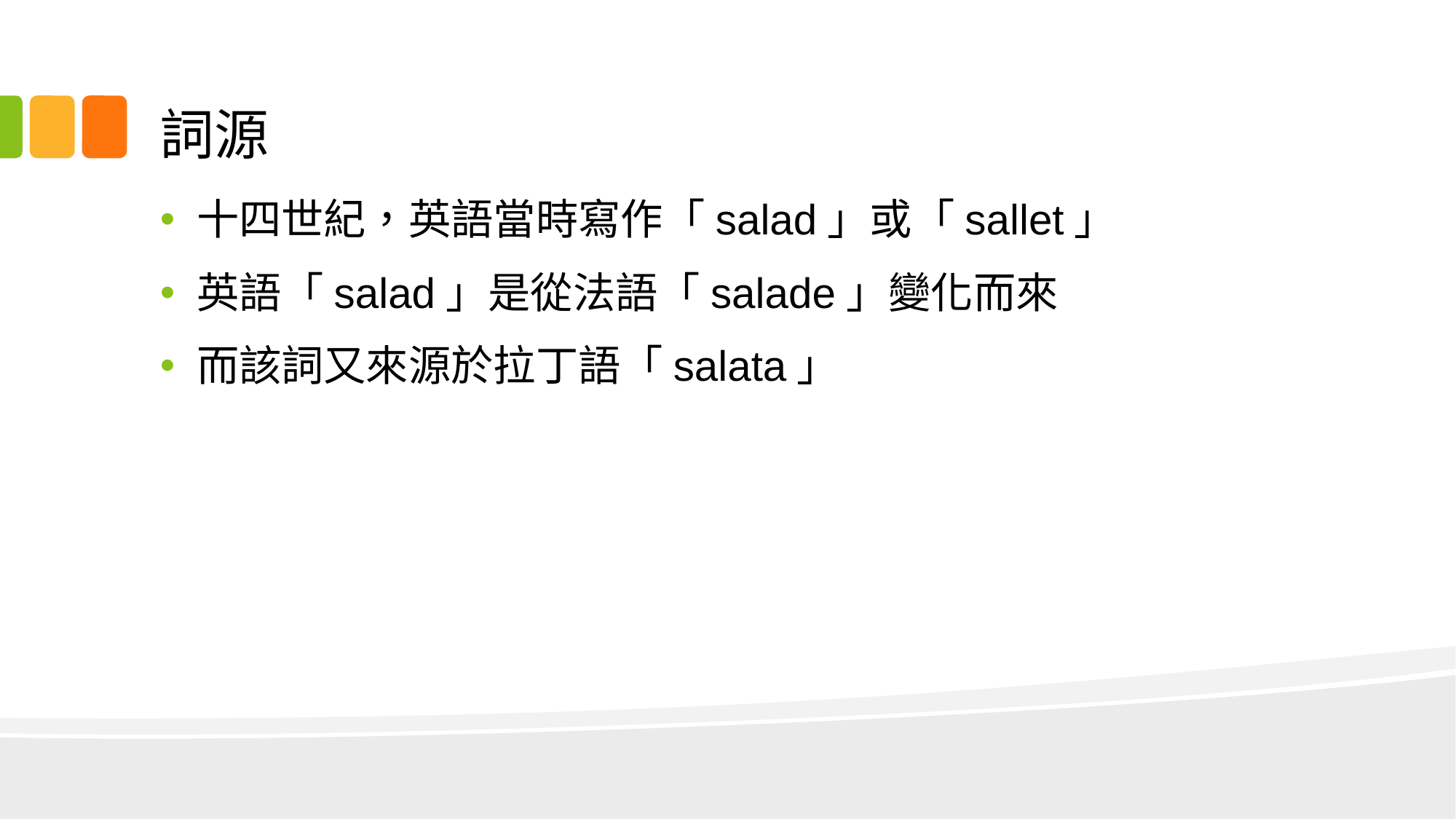

# 詞源
十四世紀，英語當時寫作「salad」或「sallet」
英語「salad」是從法語「salade」變化而來
而該詞又來源於拉丁語「salata」